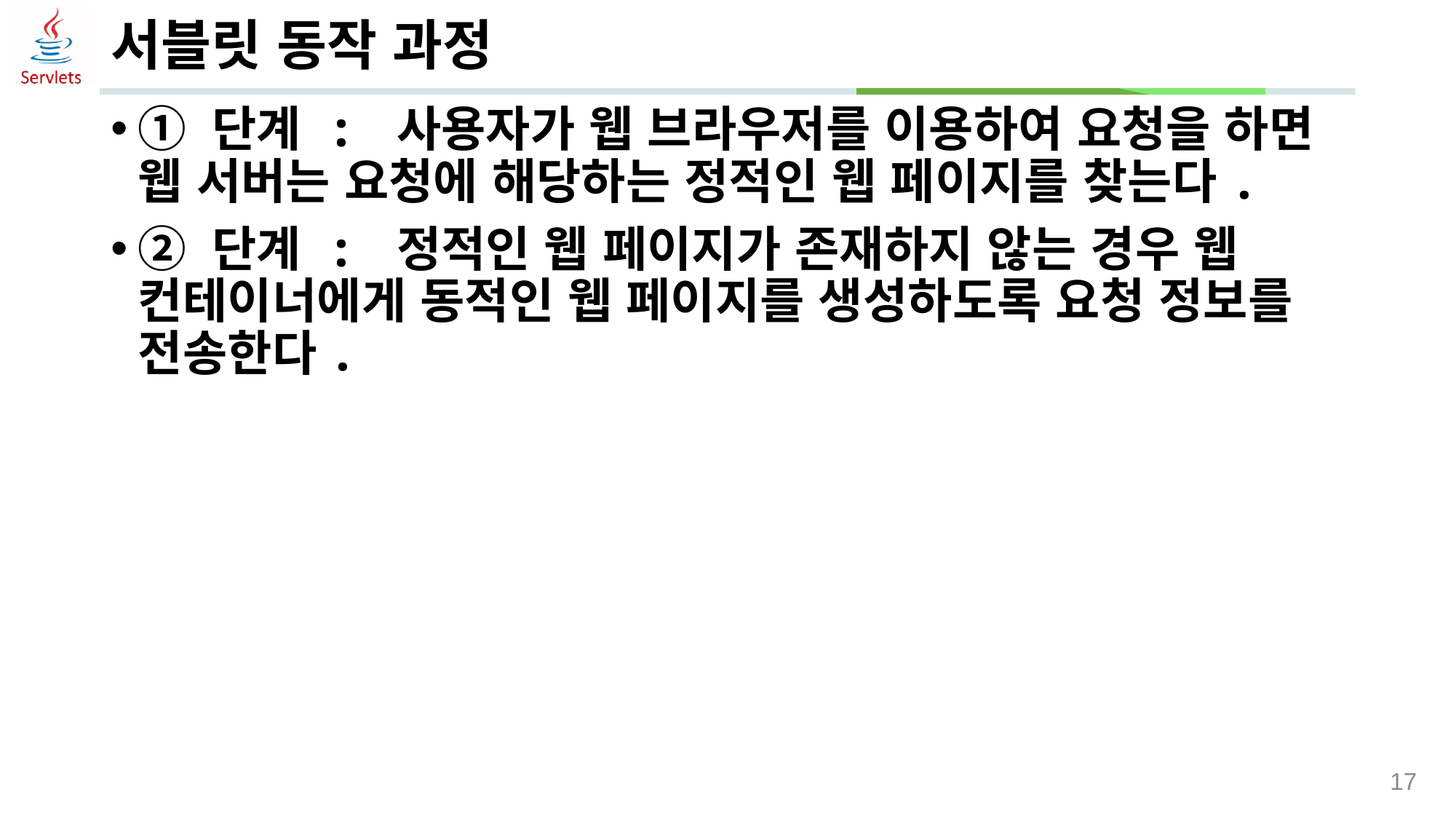

# 서블릿 동작 과정
① 단계 : 사용자가 웹 브라우저를 이용하여 요청을 하면 웹 서버는 요청에 해당하는 정적인 웹 페이지를 찾는다.
② 단계 : 정적인 웹 페이지가 존재하지 않는 경우 웹 컨테이너에게 동적인 웹 페이지를 생성하도록 요청 정보를 전송한다.

17